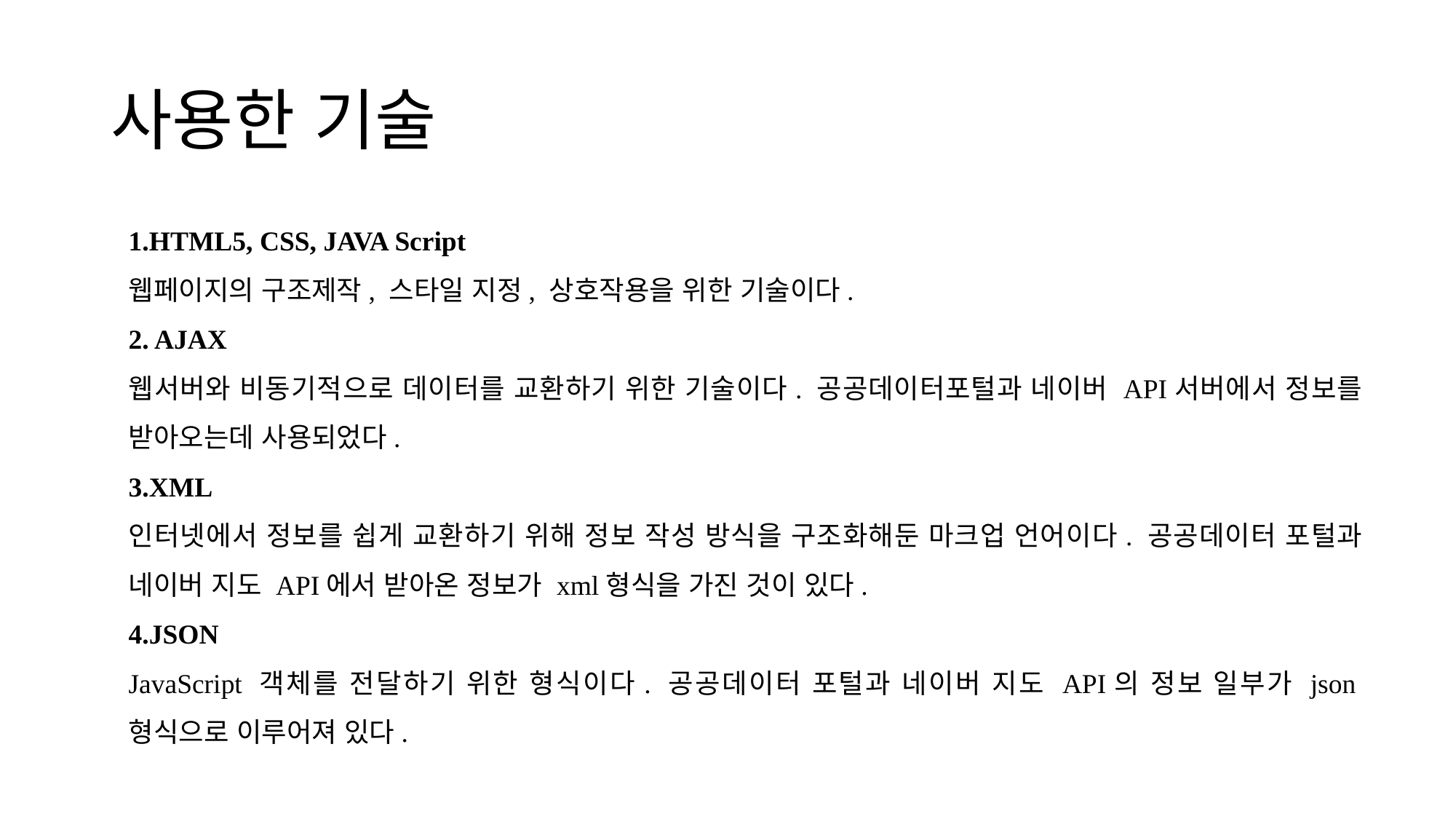

# 사용한 기술
1.HTML5, CSS, JAVA Script
웹페이지의 구조제작, 스타일 지정, 상호작용을 위한 기술이다.
2. AJAX
웹서버와 비동기적으로 데이터를 교환하기 위한 기술이다. 공공데이터포털과 네이버 API서버에서 정보를 받아오는데 사용되었다.
3.XML
인터넷에서 정보를 쉽게 교환하기 위해 정보 작성 방식을 구조화해둔 마크업 언어이다. 공공데이터 포털과 네이버 지도 API에서 받아온 정보가 xml형식을 가진 것이 있다.
4.JSON
JavaScript 객체를 전달하기 위한 형식이다. 공공데이터 포털과 네이버 지도 API의 정보 일부가 json형식으로 이루어져 있다.